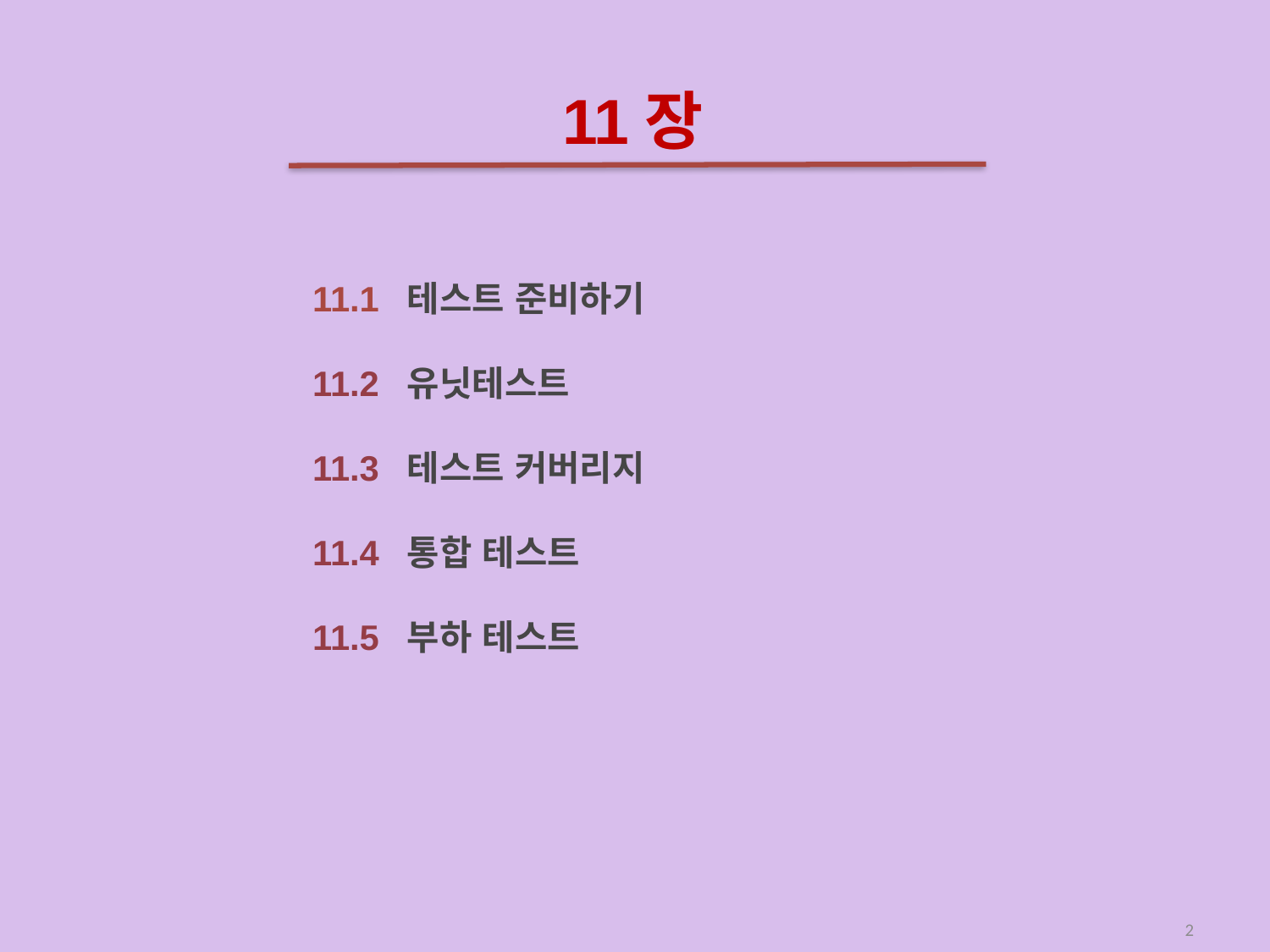

# 11장
11.1  테스트 준비하기
11.2  유닛테스트
11.3  테스트 커버리지
11.4  통합 테스트
11.5  부하 테스트
2